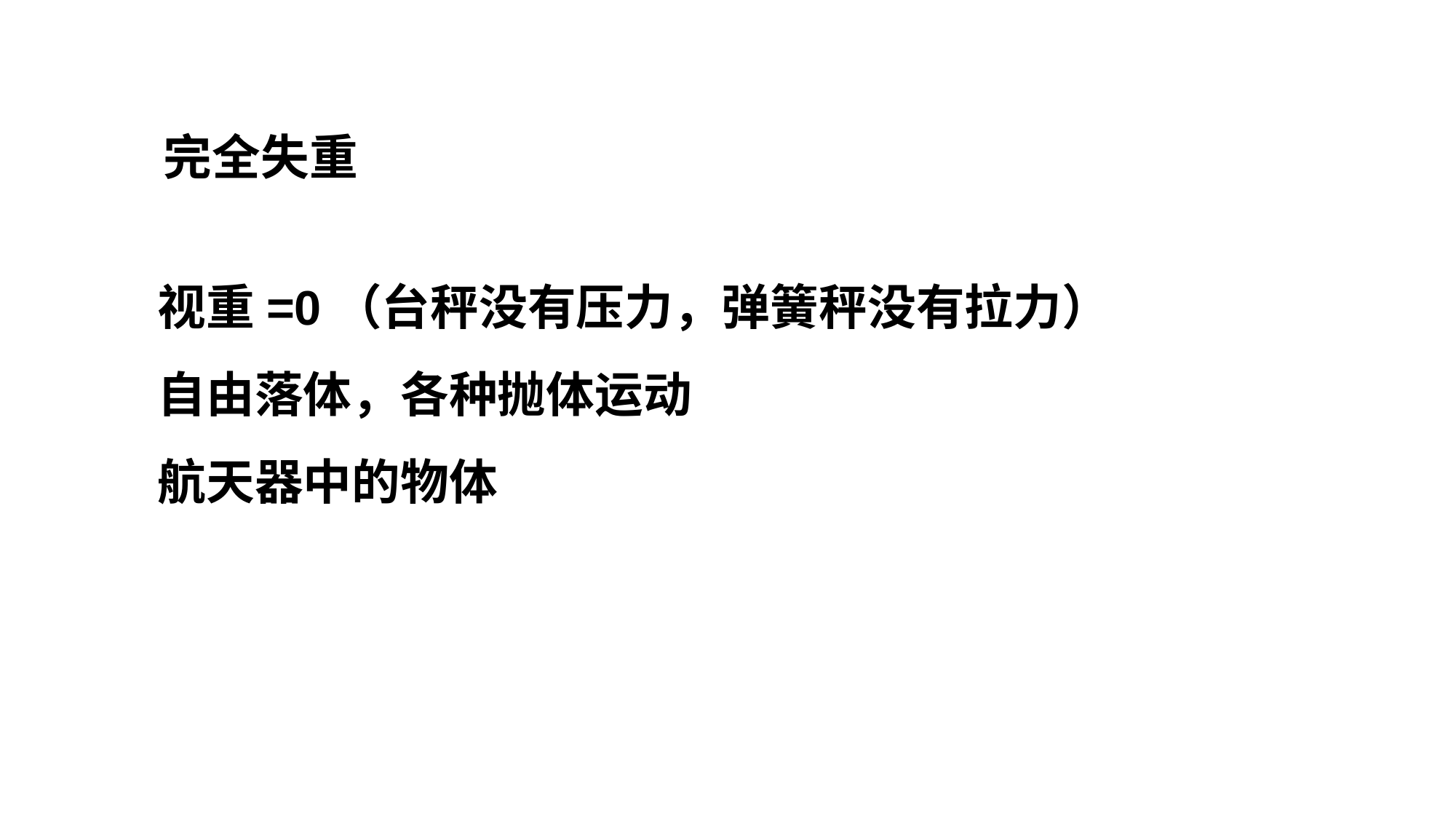

完全失重
视重=0（台秤没有压力，弹簧秤没有拉力）
自由落体，各种抛体运动
航天器中的物体